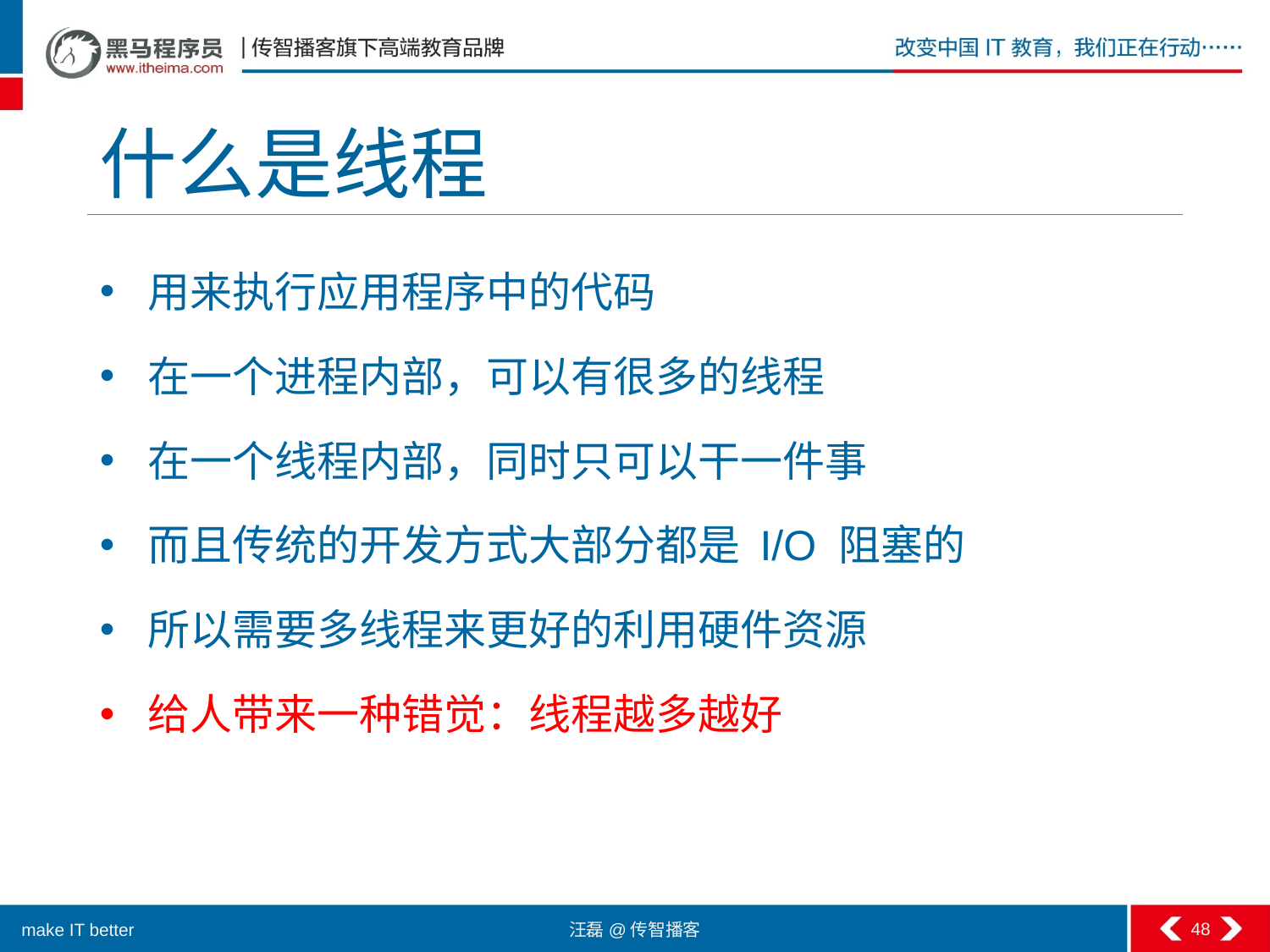

# 什么是线程
用来执行应用程序中的代码
在一个进程内部，可以有很多的线程
在一个线程内部，同时只可以干一件事
而且传统的开发方式大部分都是 I/O 阻塞的
所以需要多线程来更好的利用硬件资源
给人带来一种错觉：线程越多越好
48
汪磊@传智播客
make IT better